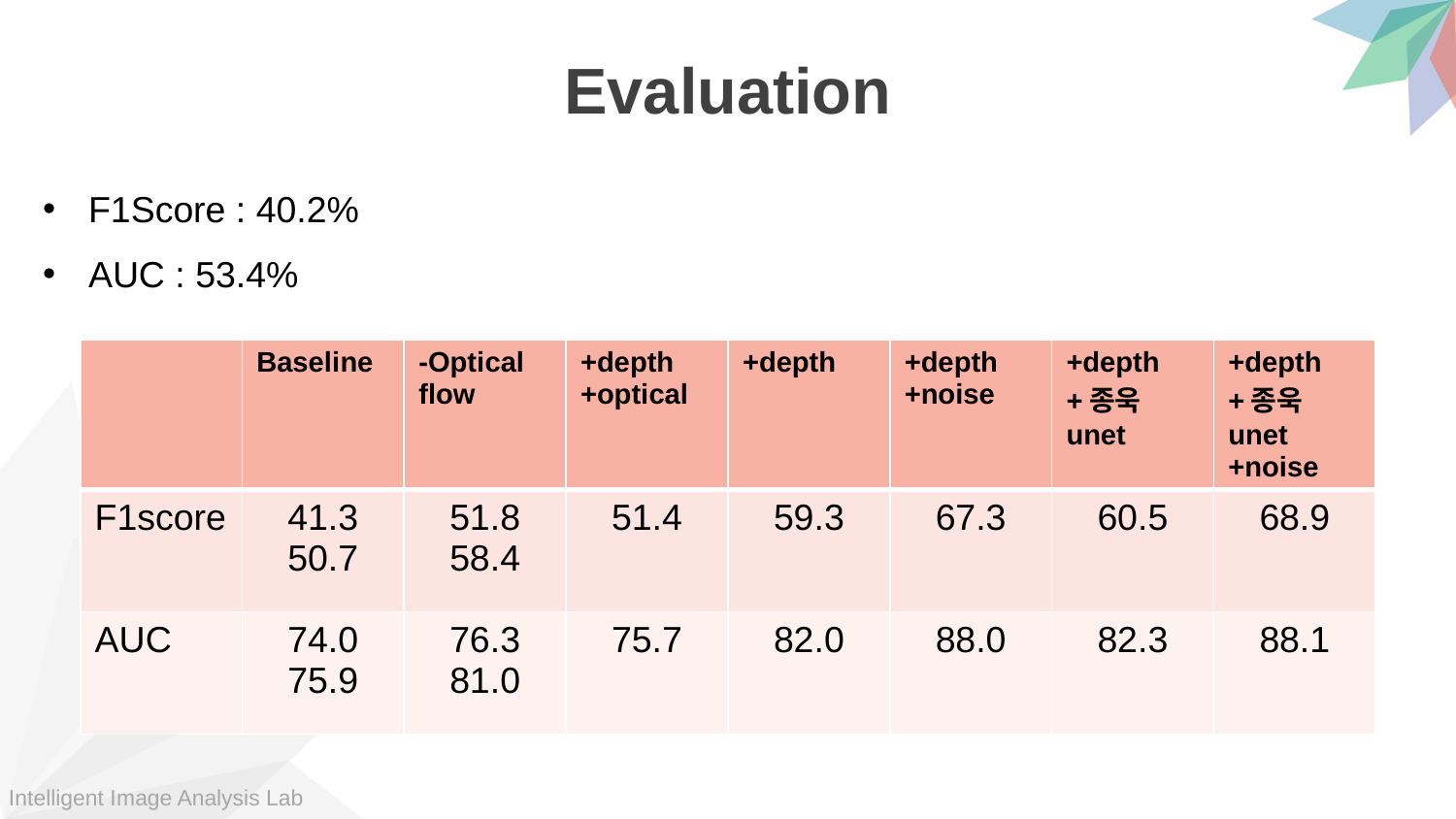

Evaluation
F1Score : 40.2%
AUC : 53.4%
|  | Baseline | -Optical flow | +depth +optical | +depth | +depth +noise | +depth +종욱unet | +depth +종욱unet +noise |
| --- | --- | --- | --- | --- | --- | --- | --- |
| F1score | 41.3 50.7 | 51.8 58.4 | 51.4 | 59.3 | 67.3 | 60.5 | 68.9 |
| AUC | 74.0 75.9 | 76.3 81.0 | 75.7 | 82.0 | 88.0 | 82.3 | 88.1 |